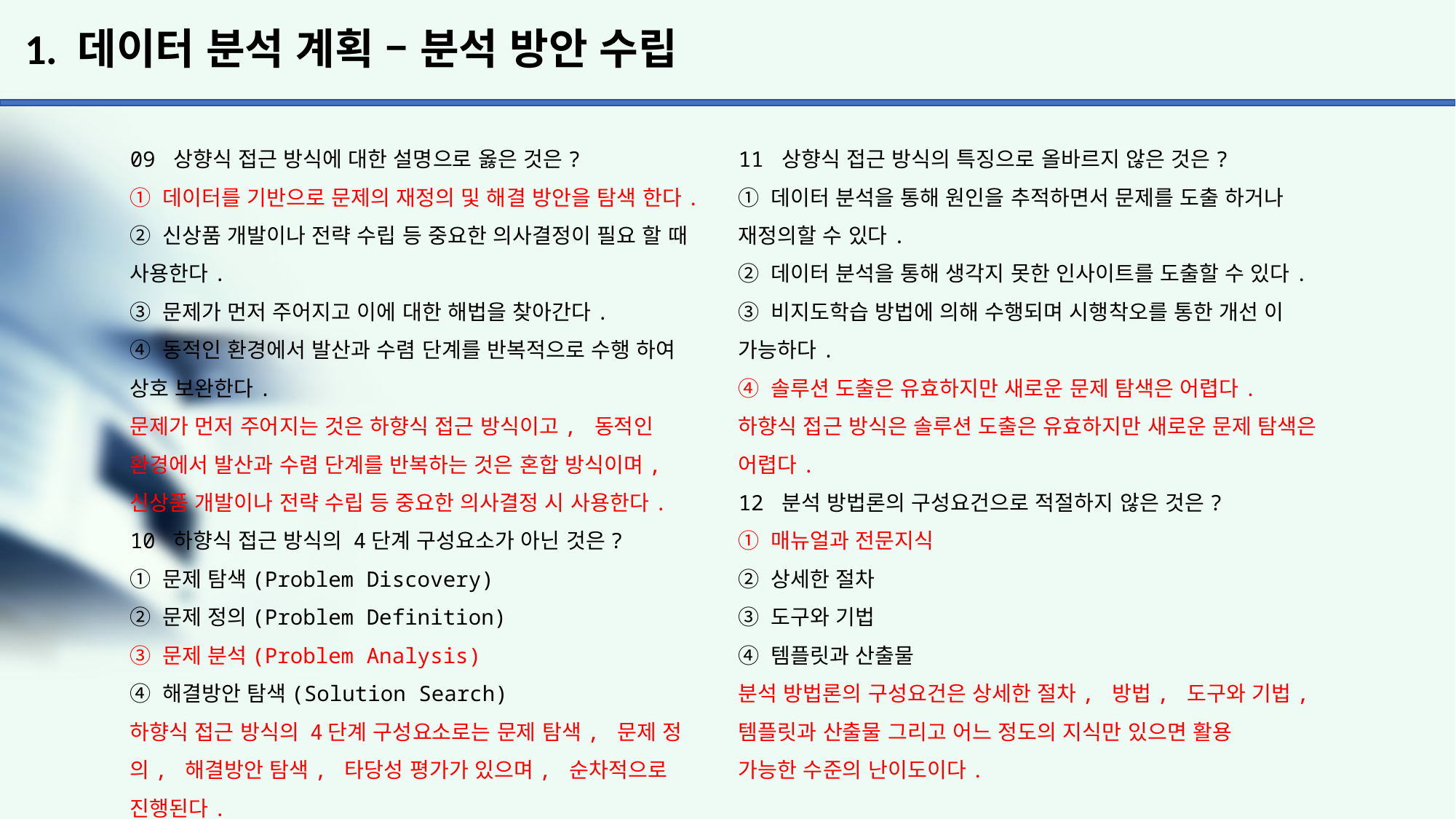

# 1. 데이터 분석 계획 – 분석 방안 수립
09 상향식 접근 방식에 대한 설명으로 옳은 것은?
① 데이터를 기반으로 문제의 재정의 및 해결 방안을 탐색 한다.
② 신상품 개발이나 전략 수립 등 중요한 의사결정이 필요 할 때 사용한다.
③ 문제가 먼저 주어지고 이에 대한 해법을 찾아간다.
④ 동적인 환경에서 발산과 수렴 단계를 반복적으로 수행 하여 상호 보완한다.
문제가 먼저 주어지는 것은 하향식 접근 방식이고, 동적인 환경에서 발산과 수렴 단계를 반복하는 것은 혼합 방식이며,
신상품 개발이나 전략 수립 등 중요한 의사결정 시 사용한다.
10 하향식 접근 방식의 4단계 구성요소가 아닌 것은?
① 문제 탐색(Problem Discovery)
② 문제 정의(Problem Definition)
③ 문제 분석(Problem Analysis)
④ 해결방안 탐색(Solution Search)
하향식 접근 방식의 4단계 구성요소로는 문제 탐색, 문제 정의, 해결방안 탐색, 타당성 평가가 있으며, 순차적으로 진행된다.
11 상향식 접근 방식의 특징으로 올바르지 않은 것은?
① 데이터 분석을 통해 원인을 추적하면서 문제를 도출 하거나 재정의할 수 있다.
② 데이터 분석을 통해 생각지 못한 인사이트를 도출할 수 있다.
③ 비지도학습 방법에 의해 수행되며 시행착오를 통한 개선 이 가능하다.
④ 솔루션 도출은 유효하지만 새로운 문제 탐색은 어렵다.
하향식 접근 방식은 솔루션 도출은 유효하지만 새로운 문제 탐색은 어렵다.
12 분석 방법론의 구성요건으로 적절하지 않은 것은?
① 매뉴얼과 전문지식
② 상세한 절차
③ 도구와 기법
④ 템플릿과 산출물
분석 방법론의 구성요건은 상세한 절차, 방법, 도구와 기법,
템플릿과 산출물 그리고 어느 정도의 지식만 있으면 활용
가능한 수준의 난이도이다.